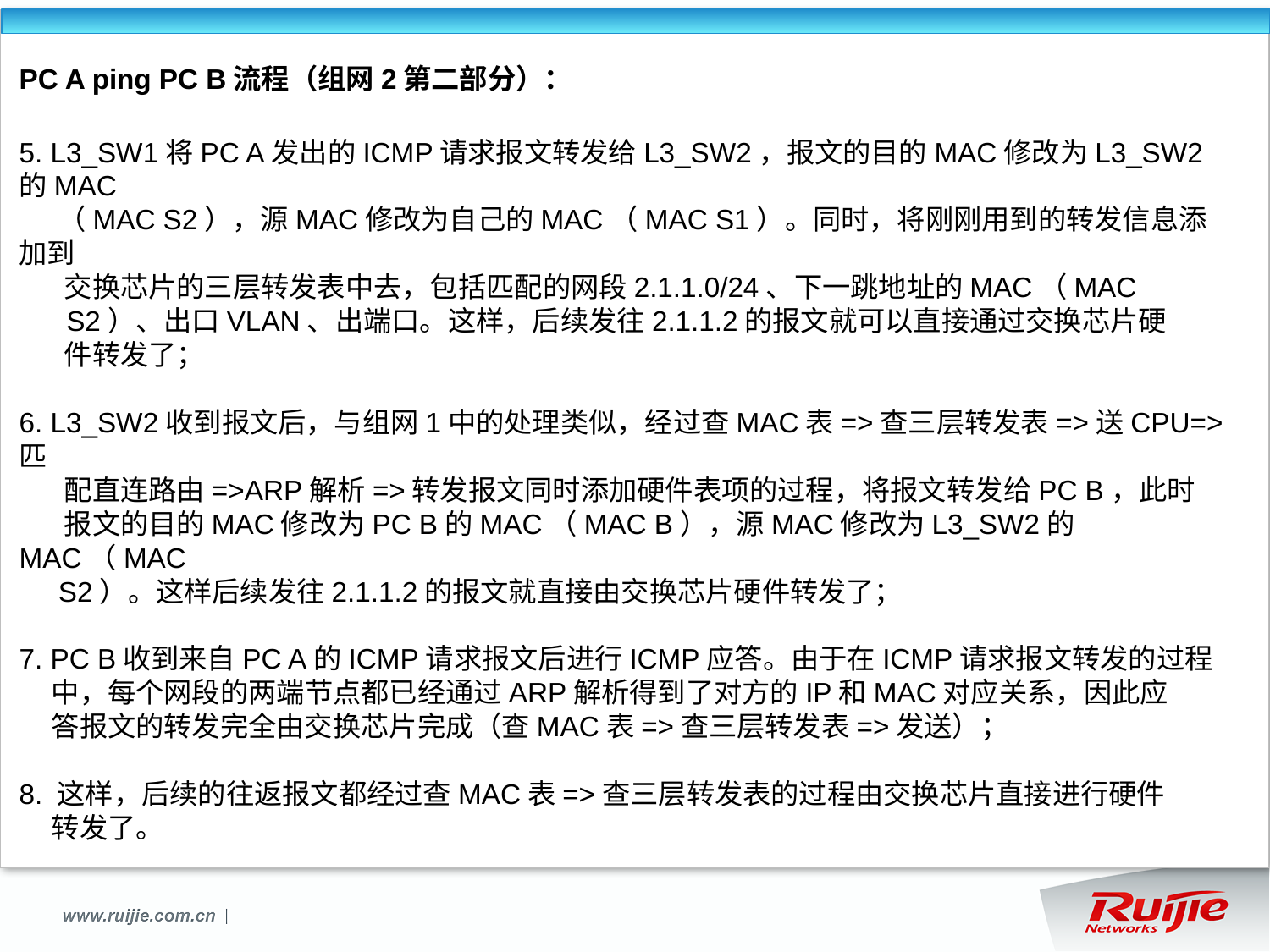

PC A ping PC B流程（组网2第二部分）：

5. L3_SW1将PC A发出的ICMP请求报文转发给L3_SW2，报文的目的MAC修改为L3_SW2的MAC
     （MAC S2），源MAC修改为自己的MAC（MAC S1）。同时，将刚刚用到的转发信息添加到
      交换芯片的三层转发表中去，包括匹配的网段2.1.1.0/24、下一跳地址的MAC（MAC
      S2）、出口VLAN、出端口。这样，后续发往2.1.1.2的报文就可以直接通过交换芯片硬
      件转发了；

6. L3_SW2收到报文后，与组网1中的处理类似，经过查MAC表=>查三层转发表=>送CPU=>匹
      配直连路由=>ARP解析=>转发报文同时添加硬件表项的过程，将报文转发给PC B，此时
      报文的目的MAC修改为PC B的MAC（MAC B），源MAC修改为L3_SW2的MAC（MAC
     S2）。这样后续发往2.1.1.2的报文就直接由交换芯片硬件转发了；

7. PC B收到来自PC A的ICMP请求报文后进行ICMP应答。由于在ICMP请求报文转发的过程
    中，每个网段的两端节点都已经通过ARP解析得到了对方的IP和MAC对应关系，因此应
    答报文的转发完全由交换芯片完成（查MAC表=>查三层转发表=>发送）；

8. 这样，后续的往返报文都经过查MAC表=>查三层转发表的过程由交换芯片直接进行硬件
    转发了。